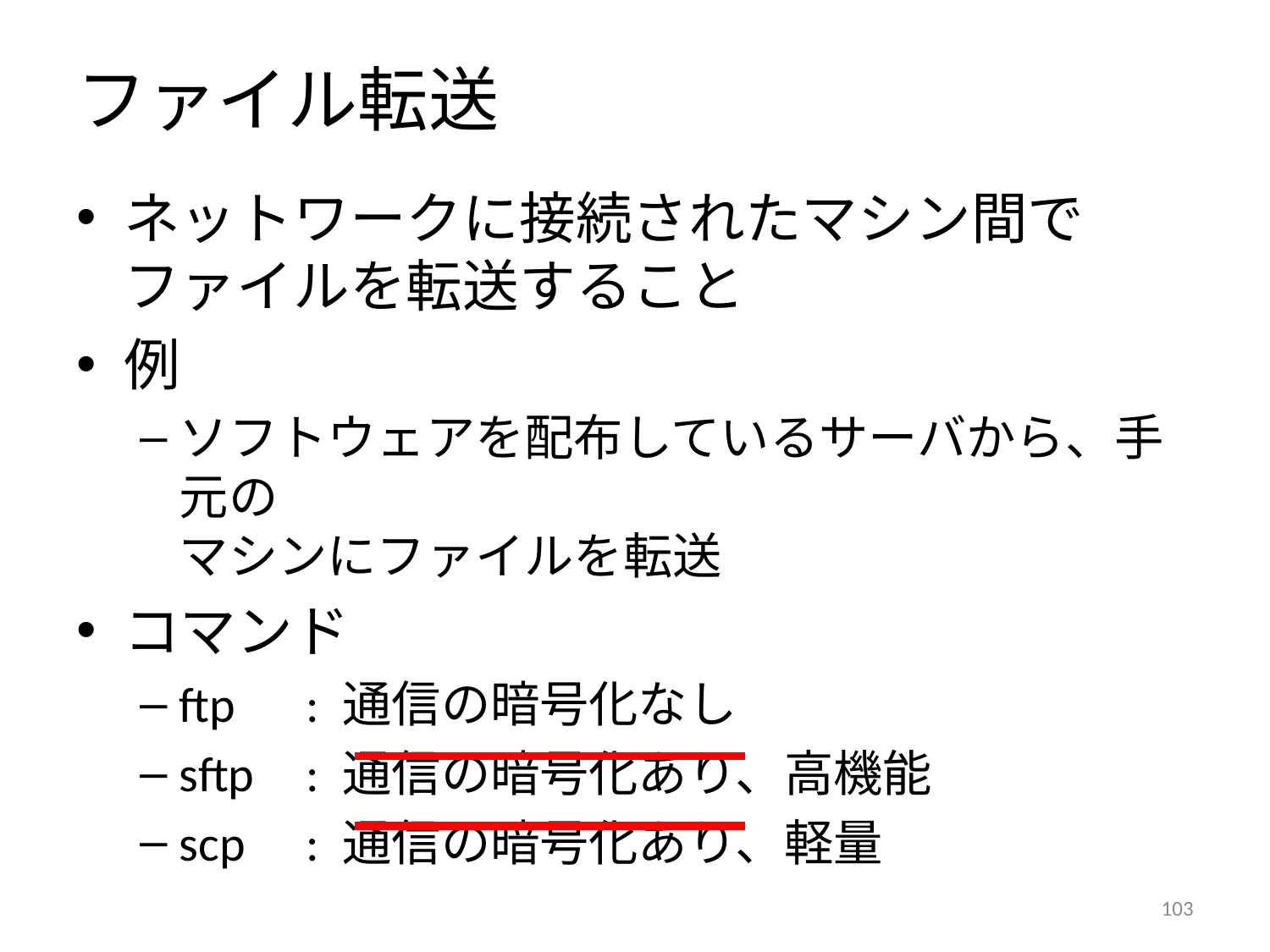

# ファイル転送
ネットワークに接続されたマシン間でファイルを転送すること
例
ソフトウェアを配布しているサーバから、手元の
マシンにファイルを転送
コマンド
ftp	: 通信の暗号化なし
sftp	: 通信の暗号化あり、高機能
scp	: 通信の暗号化あり、軽量
103